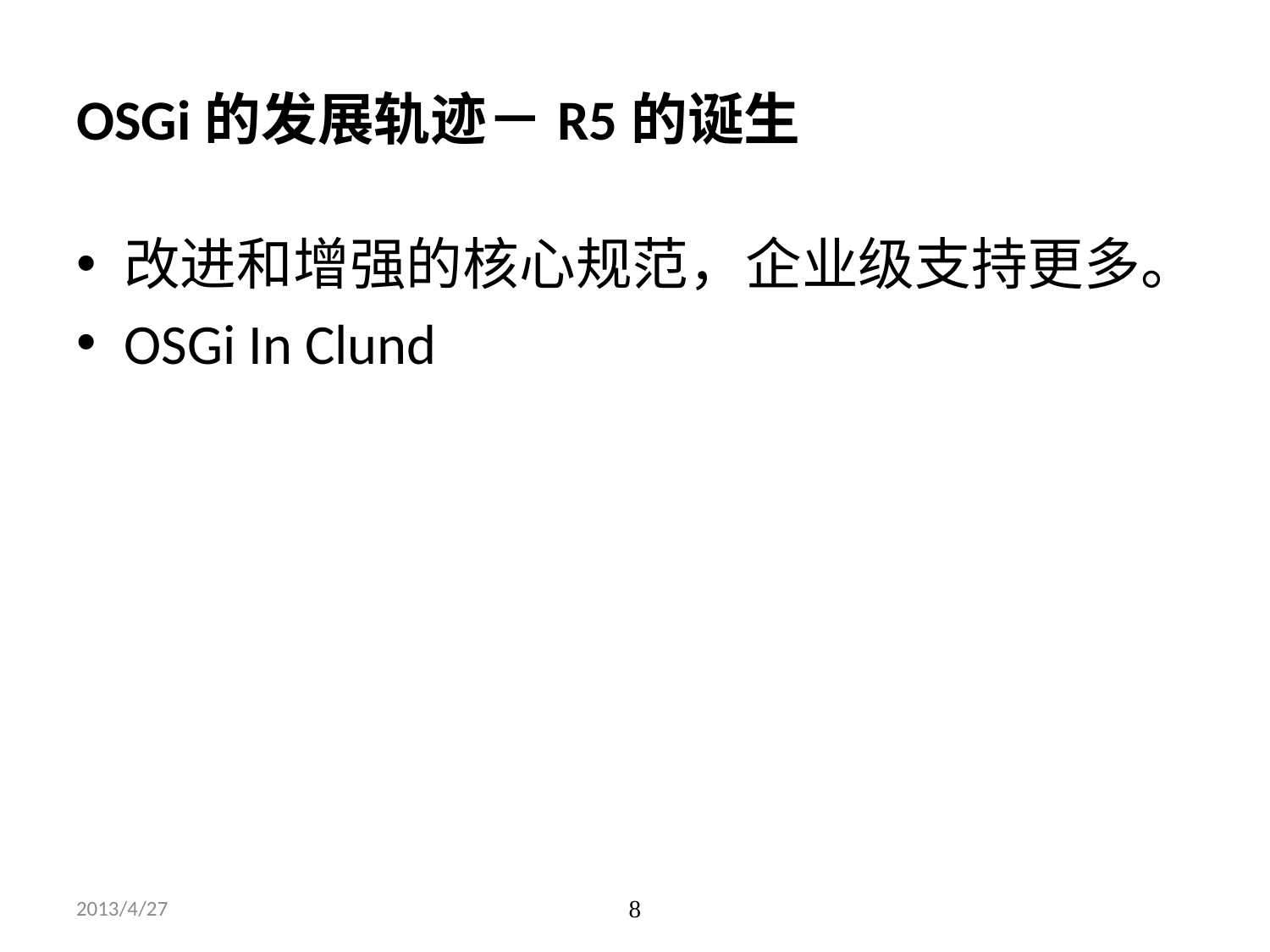

# OSGi的发展轨迹－R5的诞生
改进和增强的核心规范，企业级支持更多。
OSGi In Clund

2013/4/27
8